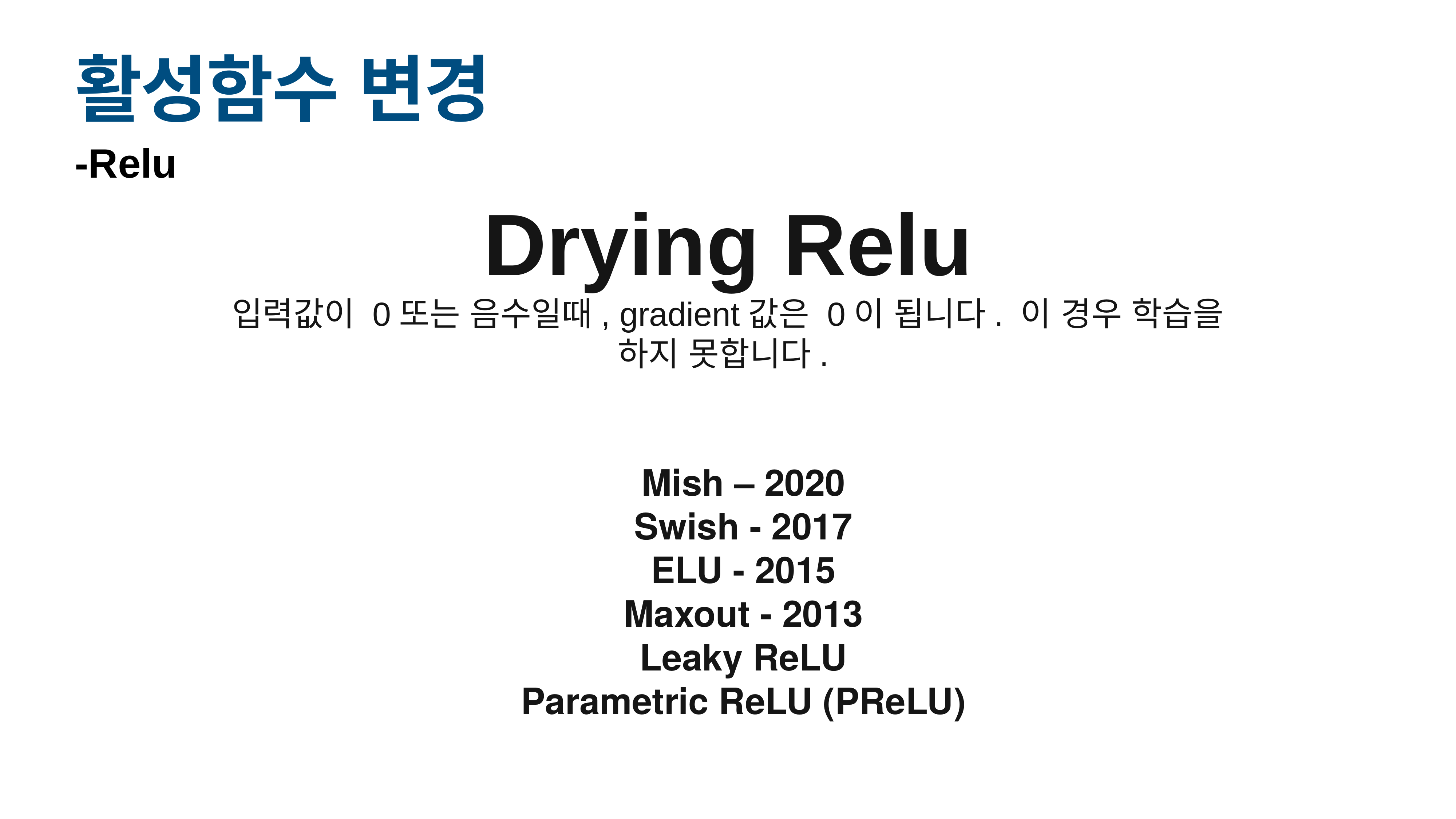

# 활성함수 변경
-Relu
Drying Relu
입력값이 0또는 음수일때, gradient값은 0이 됩니다. 이 경우 학습을 하지 못합니다.
Mish – 2020
Swish - 2017
ELU - 2015
Maxout - 2013
Leaky ReLU
Parametric ReLU (PReLU)